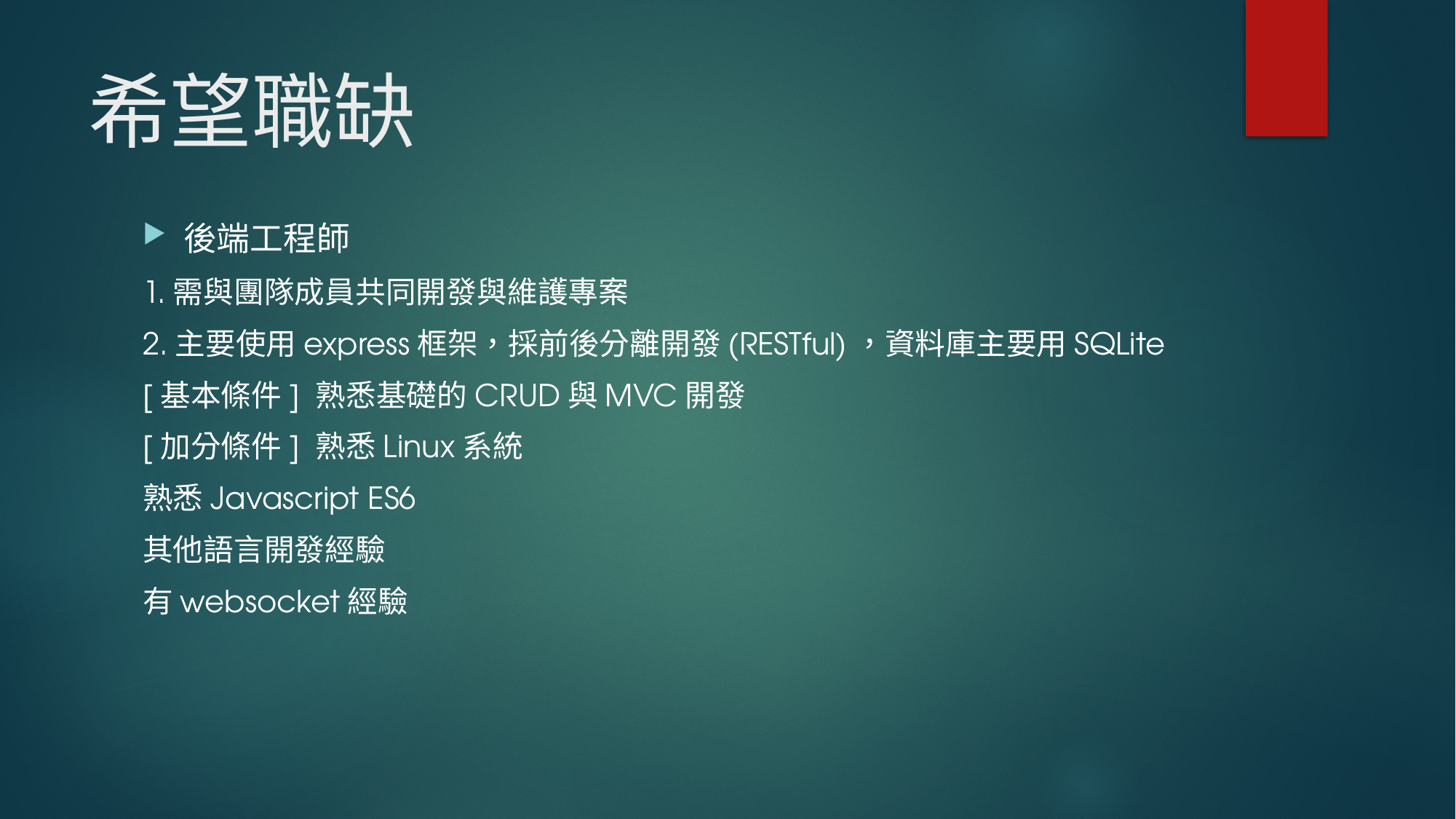

# 希望職缺

後端工程師
1.需與團隊成員共同開發與維護專案
2.主要使用express框架，採前後分離開發(RESTful)，資料庫主要用SQLite
[基本條件] 熟悉基礎的CRUD與MVC開發
[加分條件] 熟悉Linux系統
熟悉Javascript ES6
其他語言開發經驗
有websocket經驗